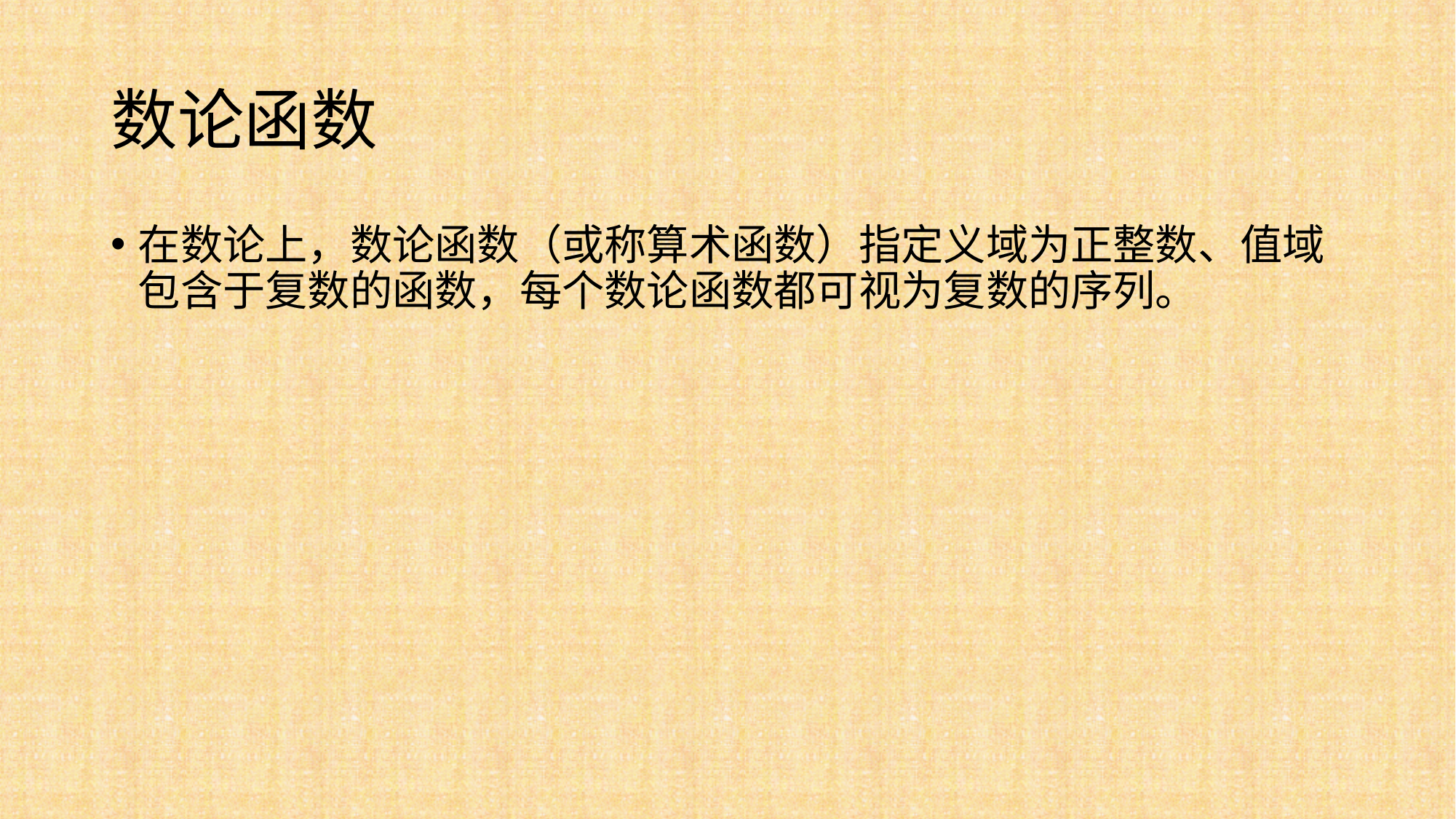

# 数论函数
在数论上，数论函数（或称算术函数）指定义域为正整数、值域包含于复数的函数，每个数论函数都可视为复数的序列。